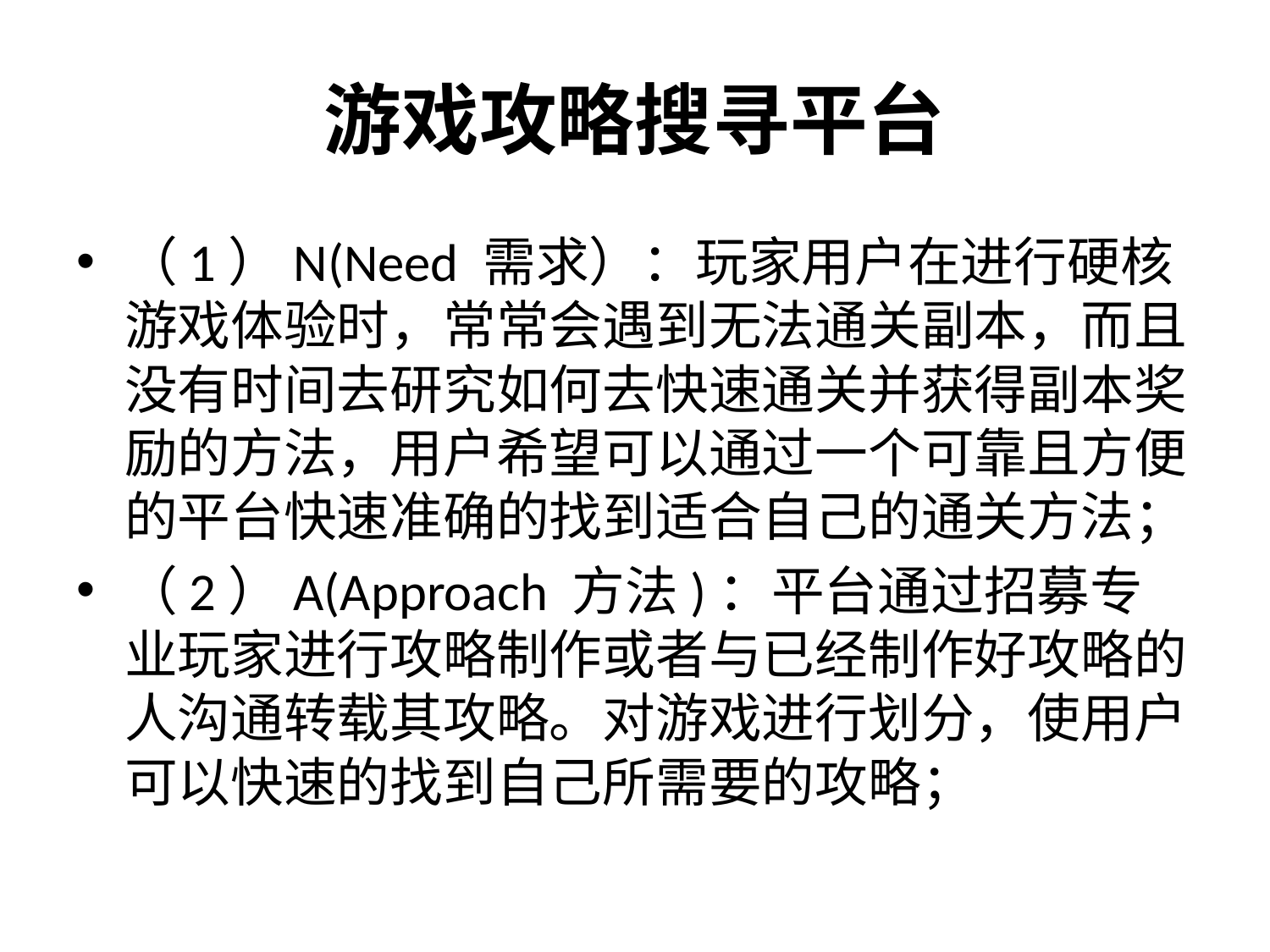

# 游戏攻略搜寻平台
（1）N(Need 需求）：玩家用户在进行硬核游戏体验时，常常会遇到无法通关副本，而且没有时间去研究如何去快速通关并获得副本奖励的方法，用户希望可以通过一个可靠且方便的平台快速准确的找到适合自己的通关方法；
（2）A(Approach 方法)：平台通过招募专业玩家进行攻略制作或者与已经制作好攻略的人沟通转载其攻略。对游戏进行划分，使用户可以快速的找到自己所需要的攻略；